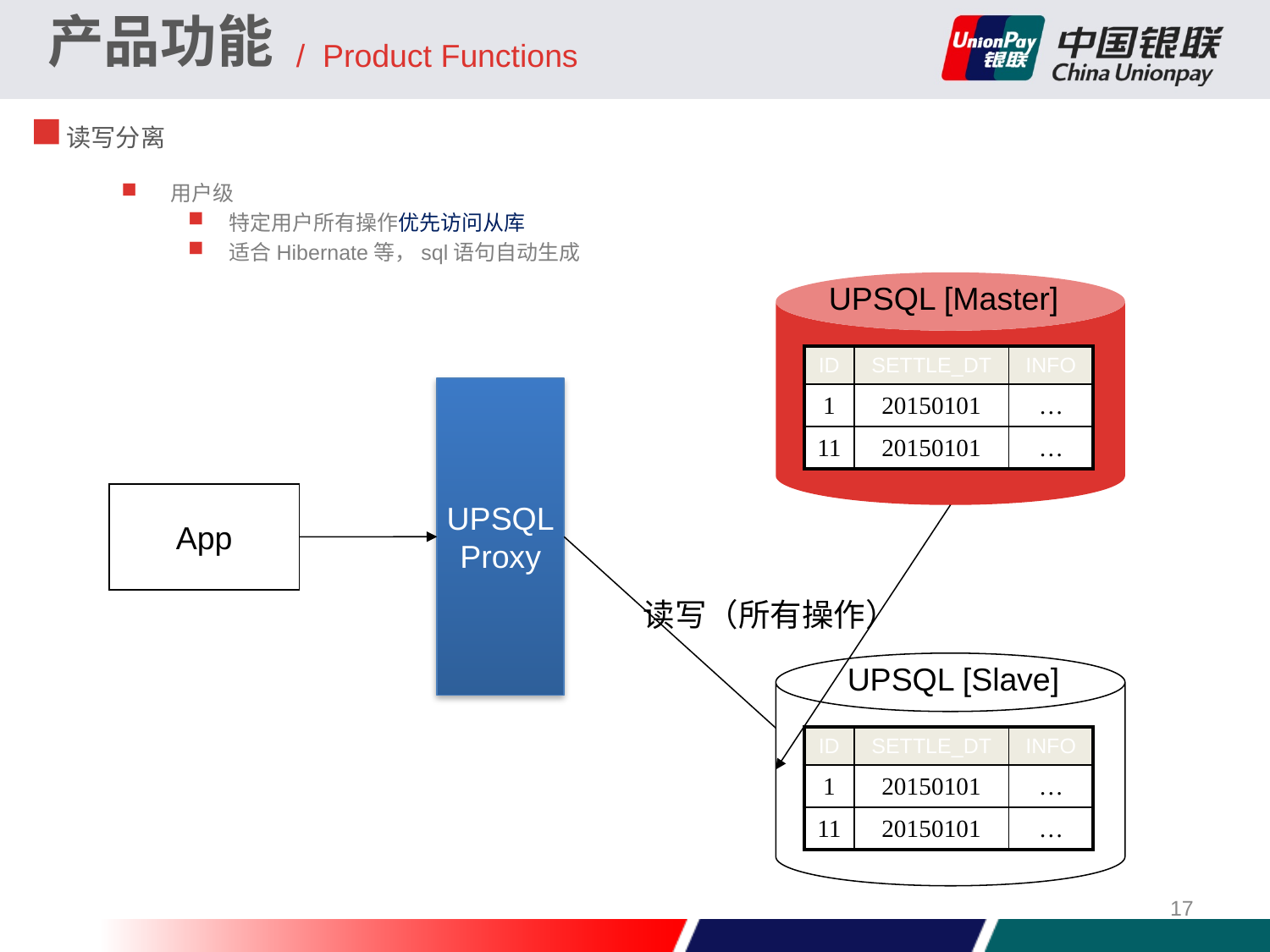

产品功能
/  Product Functions
读写分离

用户级
特定用户所有操作优先访问从库
适合Hibernate等，sql语句自动生成

UPSQL [Master]

| ID | SETTLE\_DT | INFO |
| --- | --- | --- |
| 1 | 20150101 | … |
| 11 | 20150101 | … |
UPSQL
Proxy
App
读写（所有操作）
UPSQL [Slave]

| ID | SETTLE\_DT | INFO |
| --- | --- | --- |
| 1 | 20150101 | … |
| 11 | 20150101 | … |
17